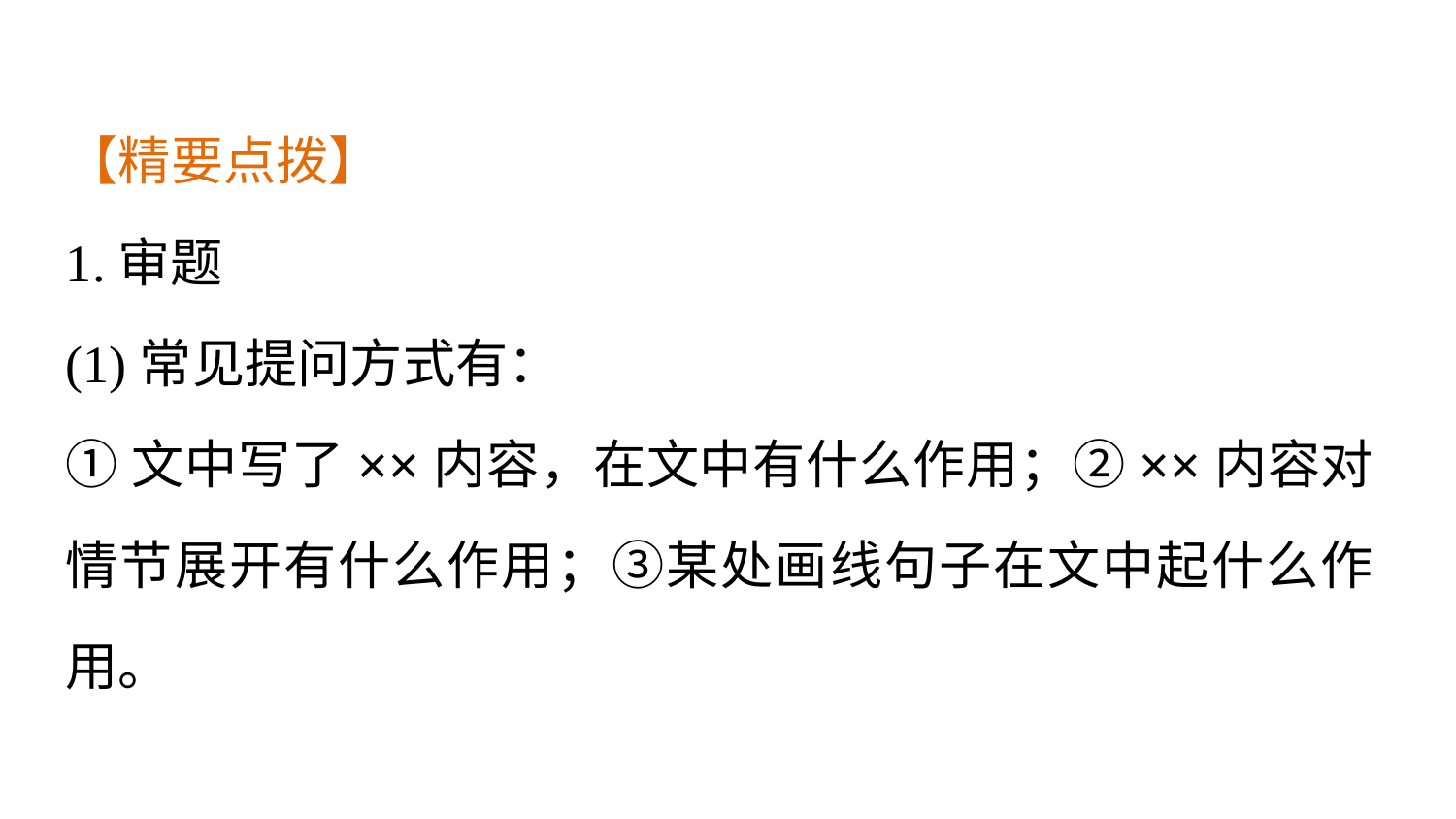

【精要点拨】
1.审题
(1)常见提问方式有：
①文中写了××内容，在文中有什么作用；②××内容对情节展开有什么作用；③某处画线句子在文中起什么作用。